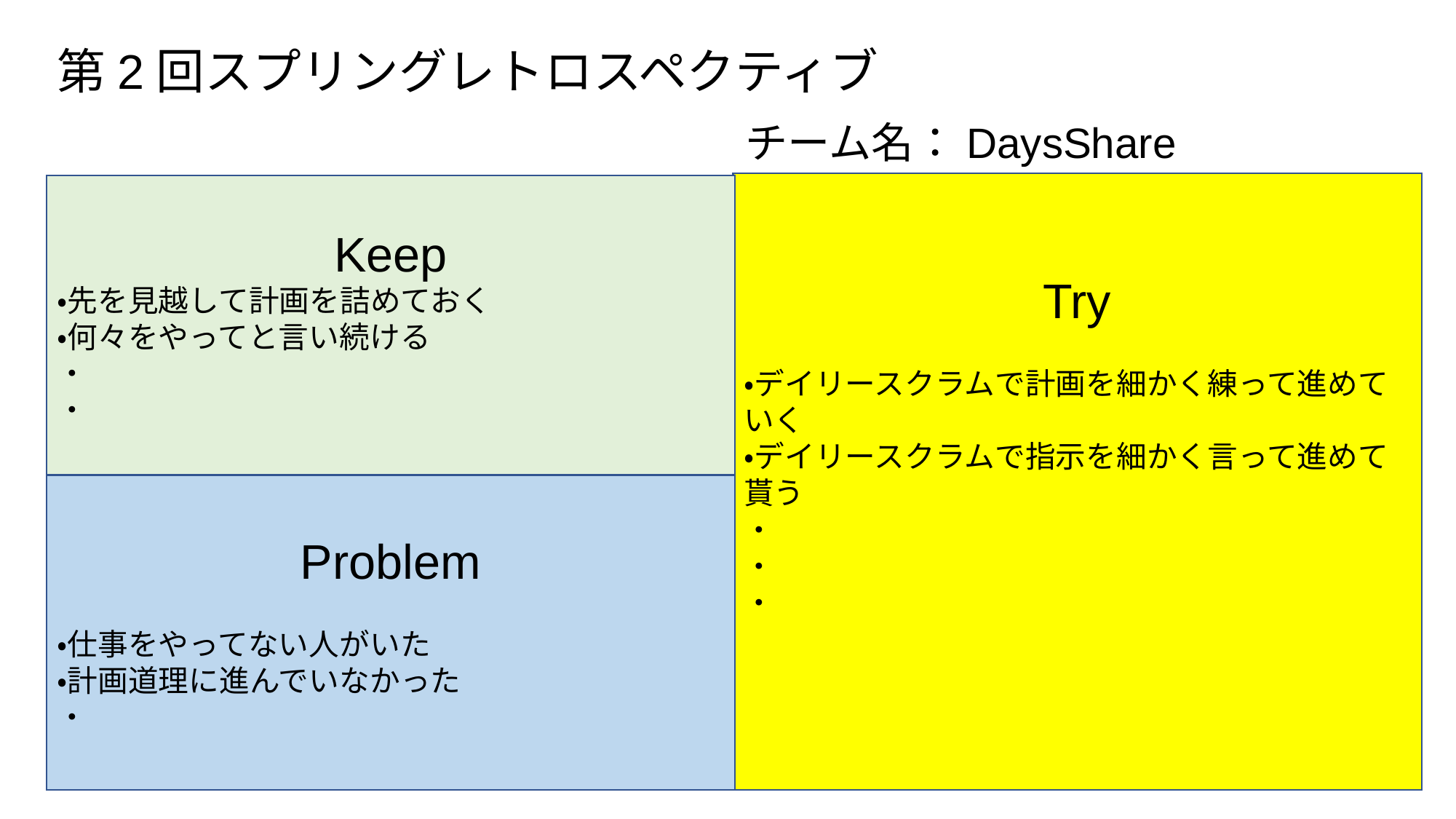

# 第2回スプリングレトロスペクティブ
チーム名：DaysShare
Try

・デイリースクラムで計画を細かく練って進めていく
・デイリースクラムで指示を細かく言って進めて貰う
・
・
・

Keep
・先を見越して計画を詰めておく
・何々をやってと言い続ける
・
・
Problem

・仕事をやってない人がいた
・計画道理に進んでいなかった
・